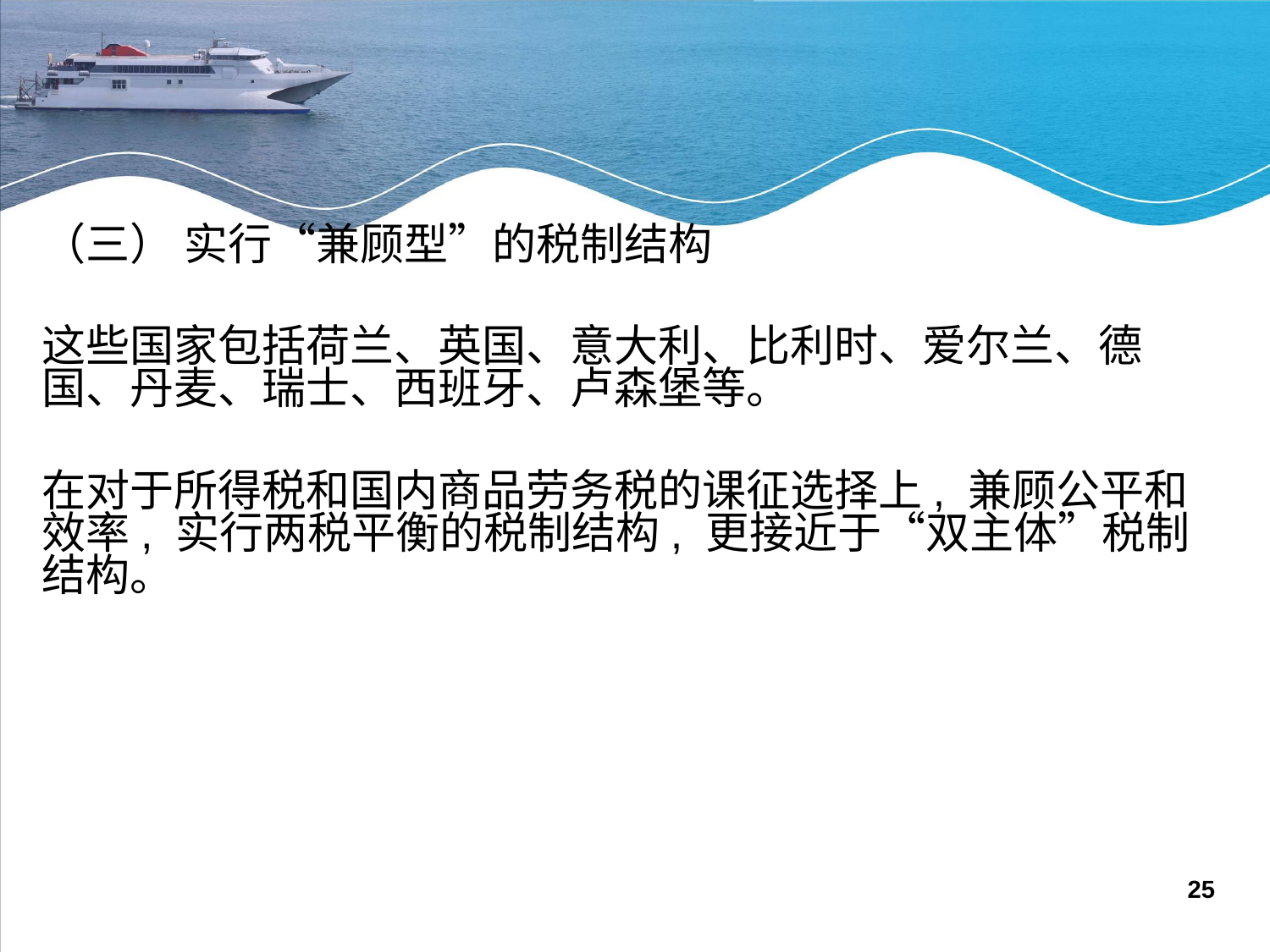

（三） 实行“兼顾型”的税制结构

这些国家包括荷兰、英国、意大利、比利时、爱尔兰、德国、丹麦、瑞士、西班牙、卢森堡等。

在对于所得税和国内商品劳务税的课征选择上, 兼顾公平和效率, 实行两税平衡的税制结构, 更接近于“双主体”税制结构。
25